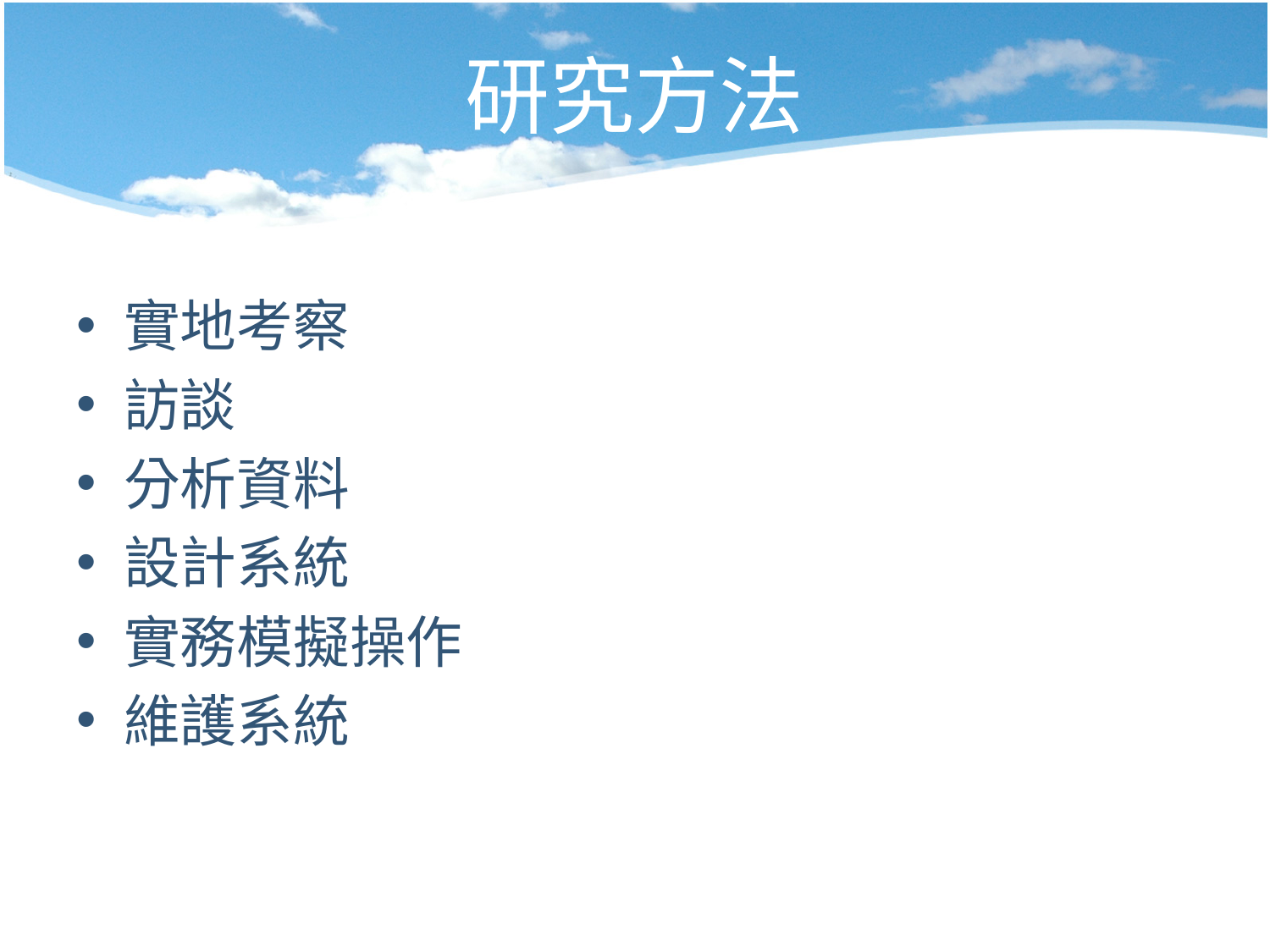

# 研究方法
實地考察
訪談
分析資料
設計系統
實務模擬操作
維護系統